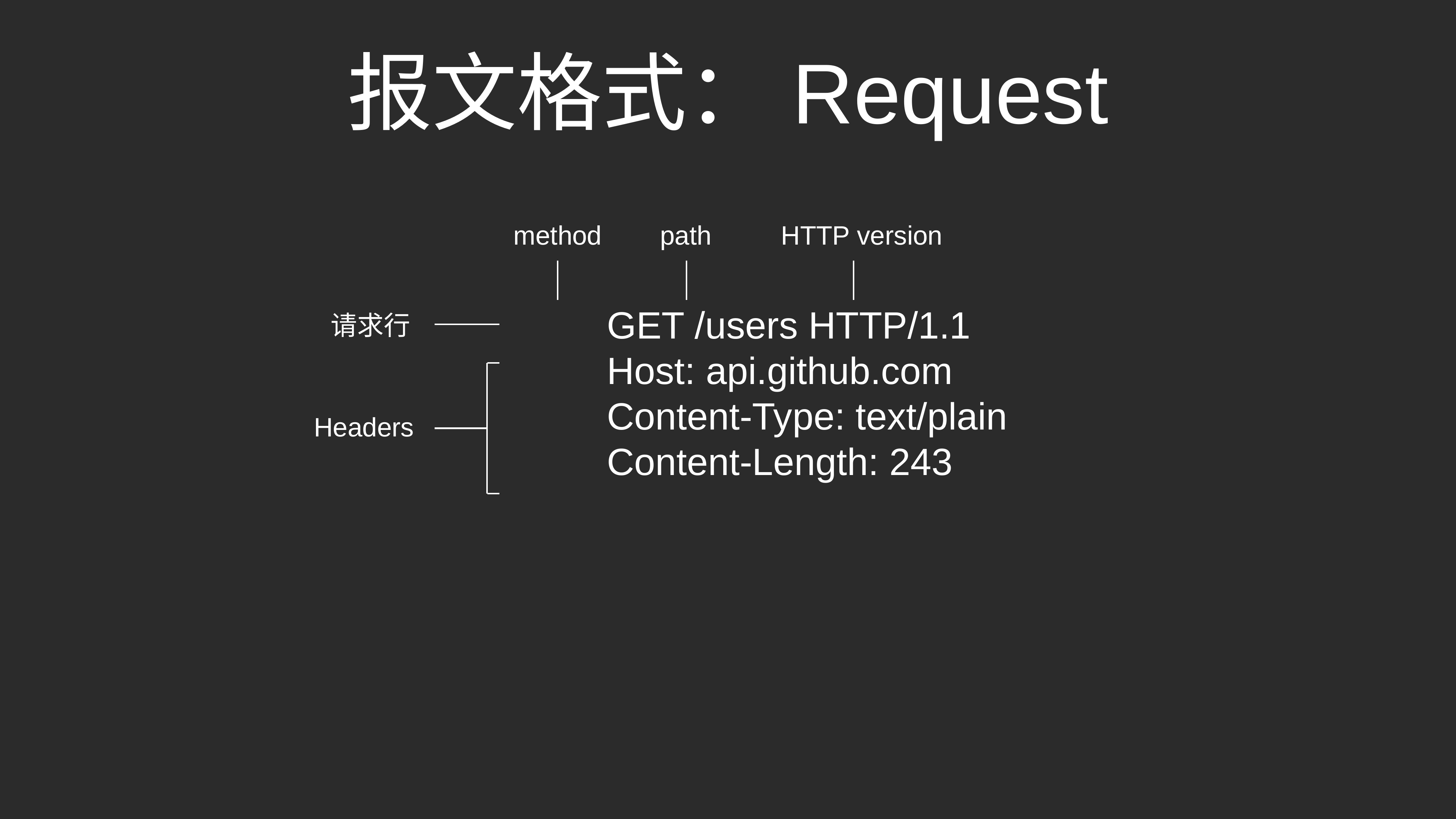

# 报文格式：Request
method
path
HTTP version

GET /users HTTP/1.1
Host: api.github.com
Content-Type: text/plain
Content-Length: 243
请求行

Headers